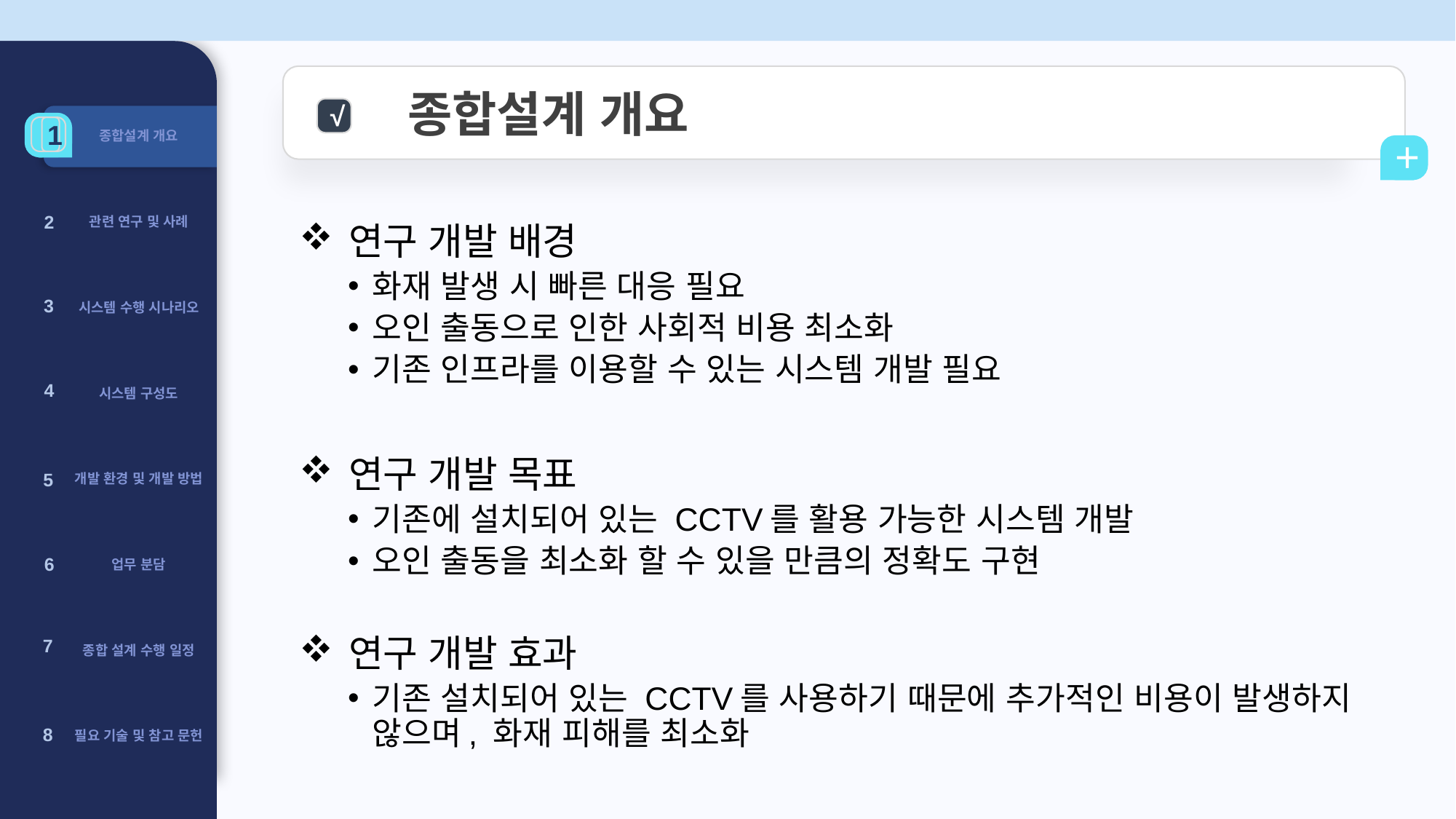

종합설계 개요
| 종합설계 개요 |
| --- |
| 관련 연구 및 사례 |
| 시스템 수행 시나리오 |
| 시스템 구성도 |
| 개발 환경 및 개발 방법 |
| 업무 분담 |
| 종합 설계 수행 일정 |
| 필요 기술 및 참고 문헌 |
√

1
+

2
 연구 개발 배경
화재 발생 시 빠른 대응 필요
오인 출동으로 인한 사회적 비용 최소화
기존 인프라를 이용할 수 있는 시스템 개발 필요

 연구 개발 목표
기존에 설치되어 있는 CCTV를 활용 가능한 시스템 개발
오인 출동을 최소화 할 수 있을 만큼의 정확도 구현

 연구 개발 효과
기존 설치되어 있는 CCTV를 사용하기 때문에 추가적인 비용이 발생하지 않으며, 화재 피해를 최소화
3
4
5
6
7
8